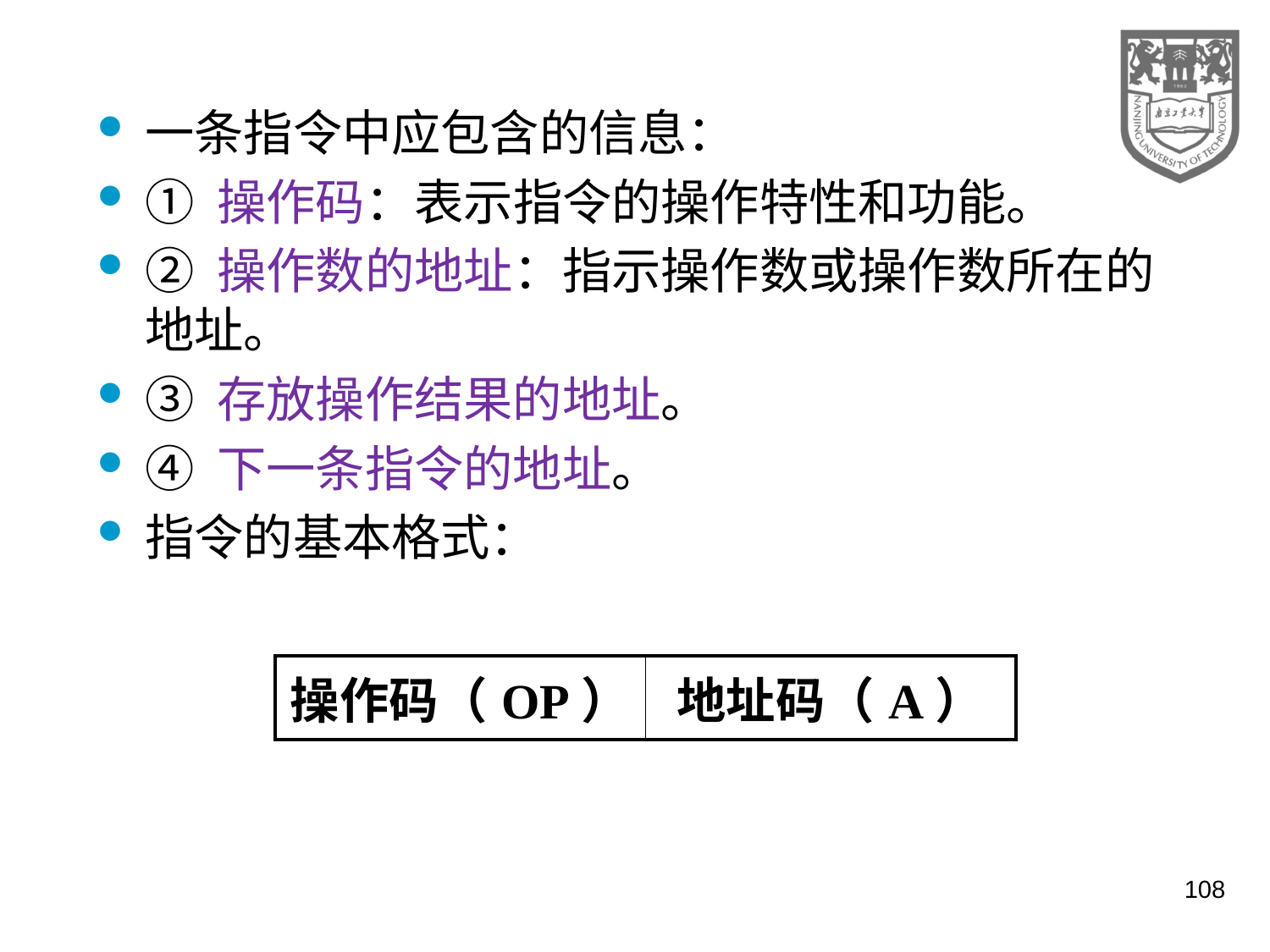

一条指令中应包含的信息：
① 操作码：表示指令的操作特性和功能。
② 操作数的地址：指示操作数或操作数所在的地址。
③ 存放操作结果的地址。
④ 下一条指令的地址。
指令的基本格式：
| 操作码（OP） | 地址码（A） |
| --- | --- |
108